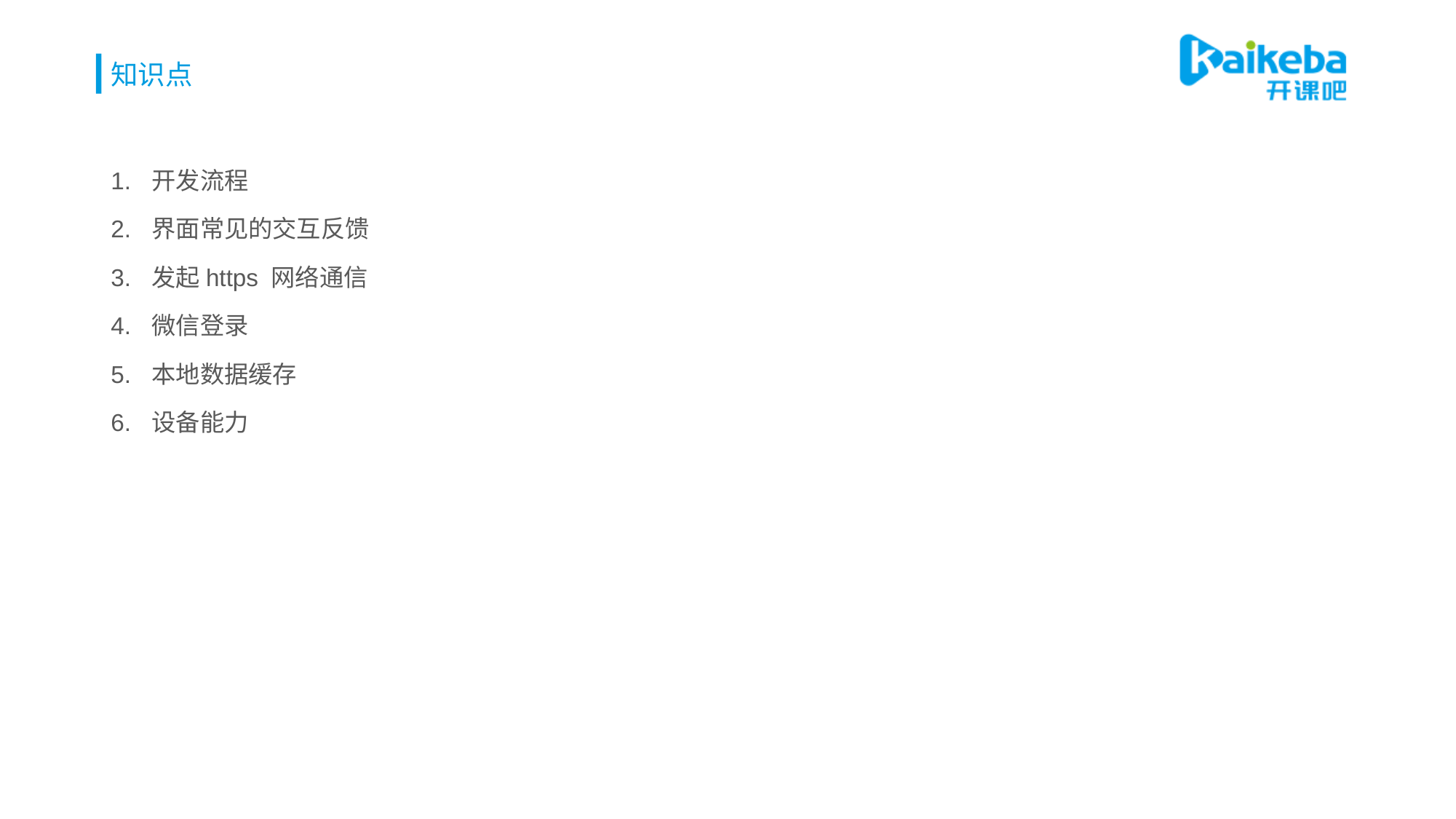

# 知识点
开发流程
界面常见的交互反馈
发起https 网络通信
微信登录
本地数据缓存
设备能力